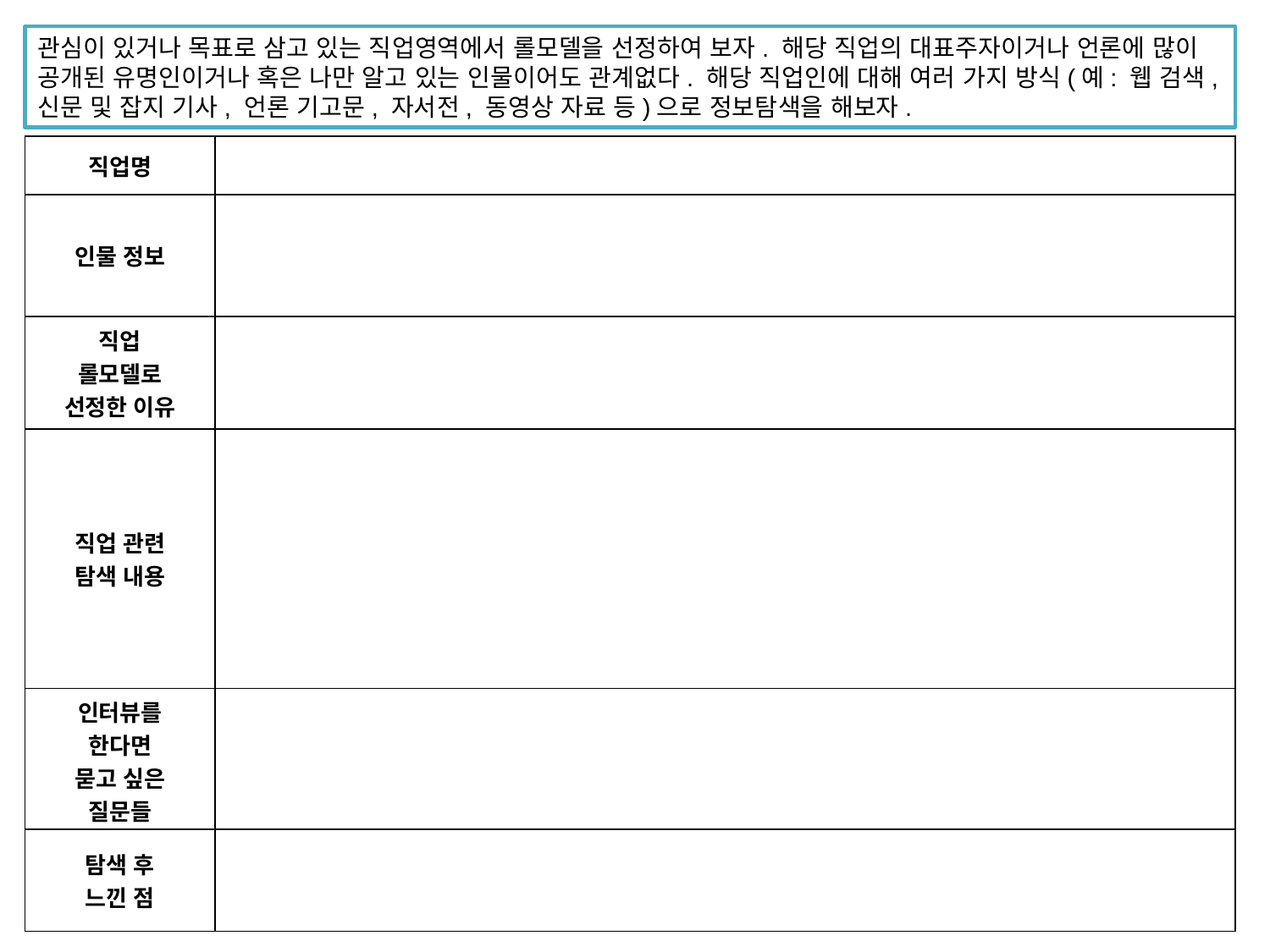

관심이 있거나 목표로 삼고 있는 직업영역에서 롤모델을 선정하여 보자. 해당 직업의 대표주자이거나 언론에 많이 공개된 유명인이거나 혹은 나만 알고 있는 인물이어도 관계없다. 해당 직업인에 대해 여러 가지 방식(예: 웹 검색, 신문 및 잡지 기사, 언론 기고문, 자서전, 동영상 자료 등)으로 정보탐색을 해보자.
| 직업명 |  |
| --- | --- |
| 인물 정보 |  |
| 직업 롤모델로 선정한 이유 |  |
| 직업 관련 탐색 내용 |  |
| 인터뷰를 한다면 묻고 싶은 질문들 |  |
| 탐색 후 느낀 점 |  |